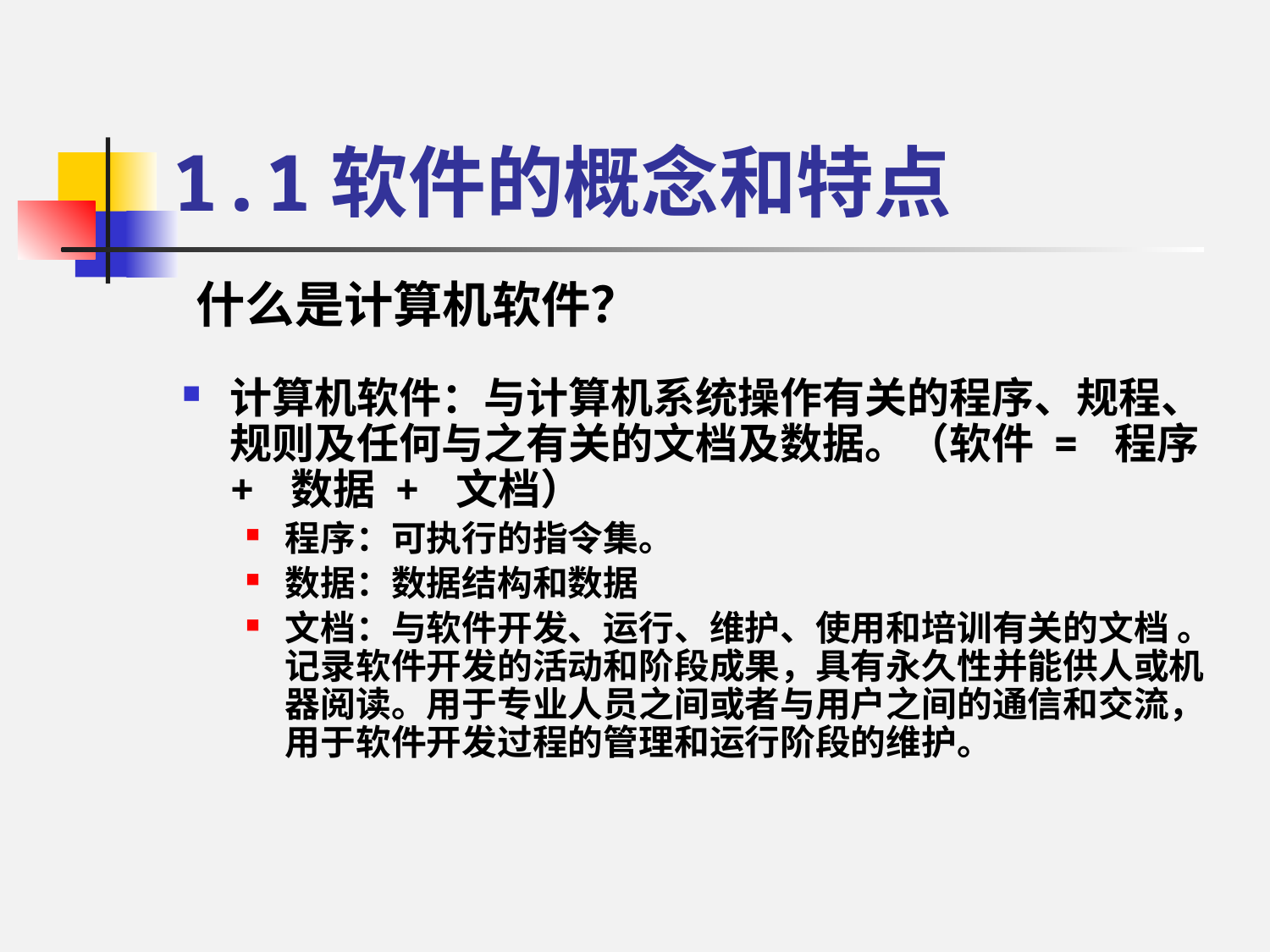

# 1.1软件的概念和特点
什么是计算机软件？
计算机软件：与计算机系统操作有关的程序、规程、规则及任何与之有关的文档及数据。（软件 = 程序 + 数据 + 文档）
程序：可执行的指令集。
数据：数据结构和数据
文档：与软件开发、运行、维护、使用和培训有关的文档 。记录软件开发的活动和阶段成果，具有永久性并能供人或机器阅读。用于专业人员之间或者与用户之间的通信和交流，用于软件开发过程的管理和运行阶段的维护。
3